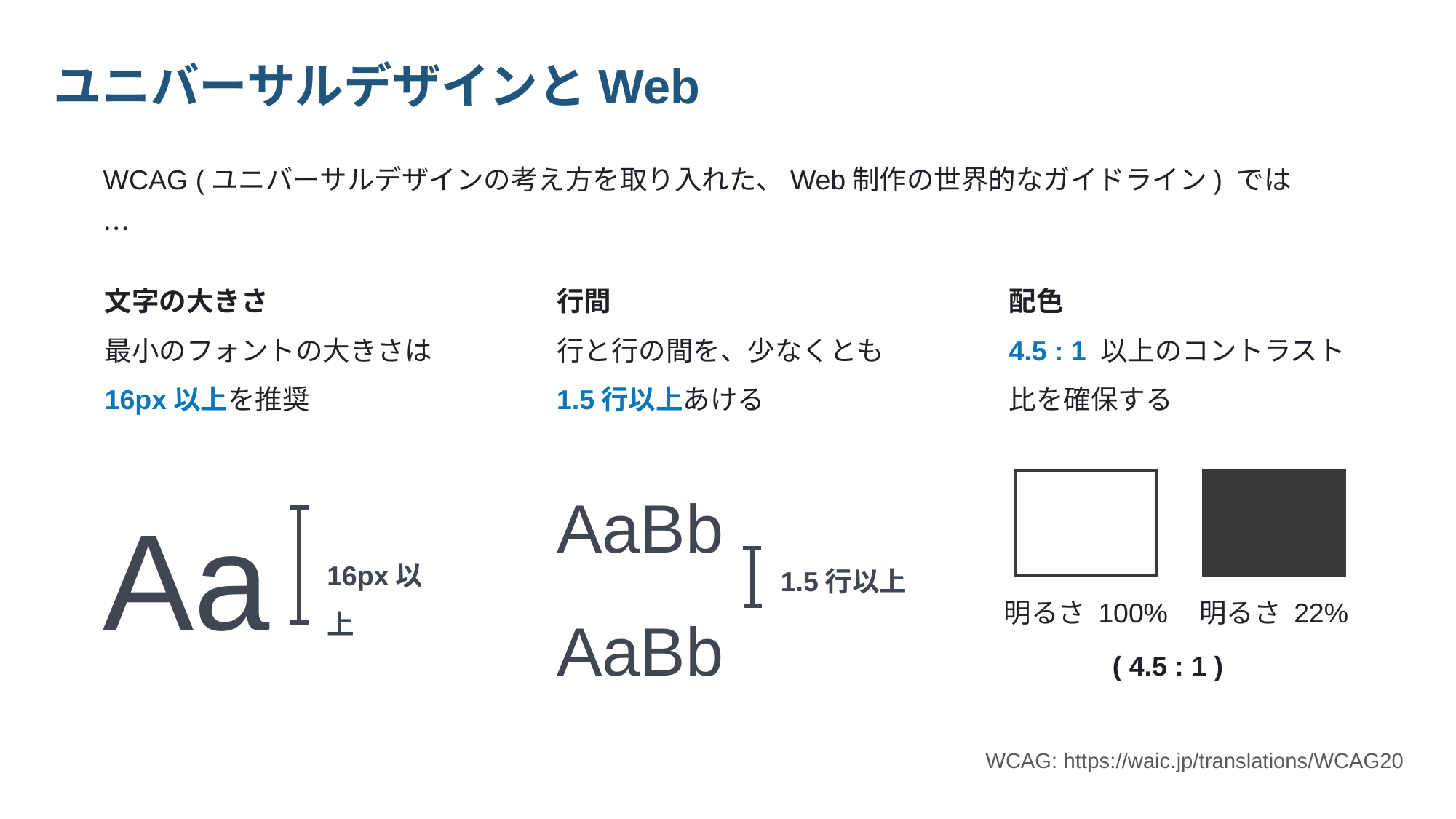

ユニバーサルデザインとWeb
WCAG (ユニバーサルデザインの考え方を取り入れた、Web制作の世界的なガイドライン) では…

文字の大きさ
最小のフォントの大きさは16px以上を推奨
配色
4.5 : 1 以上のコントラスト比を確保する
行間
行と行の間を、少なくとも1.5行以上あける
AaBb
AaBb
1.5行以上

明るさ 100%
明るさ 22%
( 4.5 : 1 )
Aa
16px以上
WCAG: https://waic.jp/translations/WCAG20